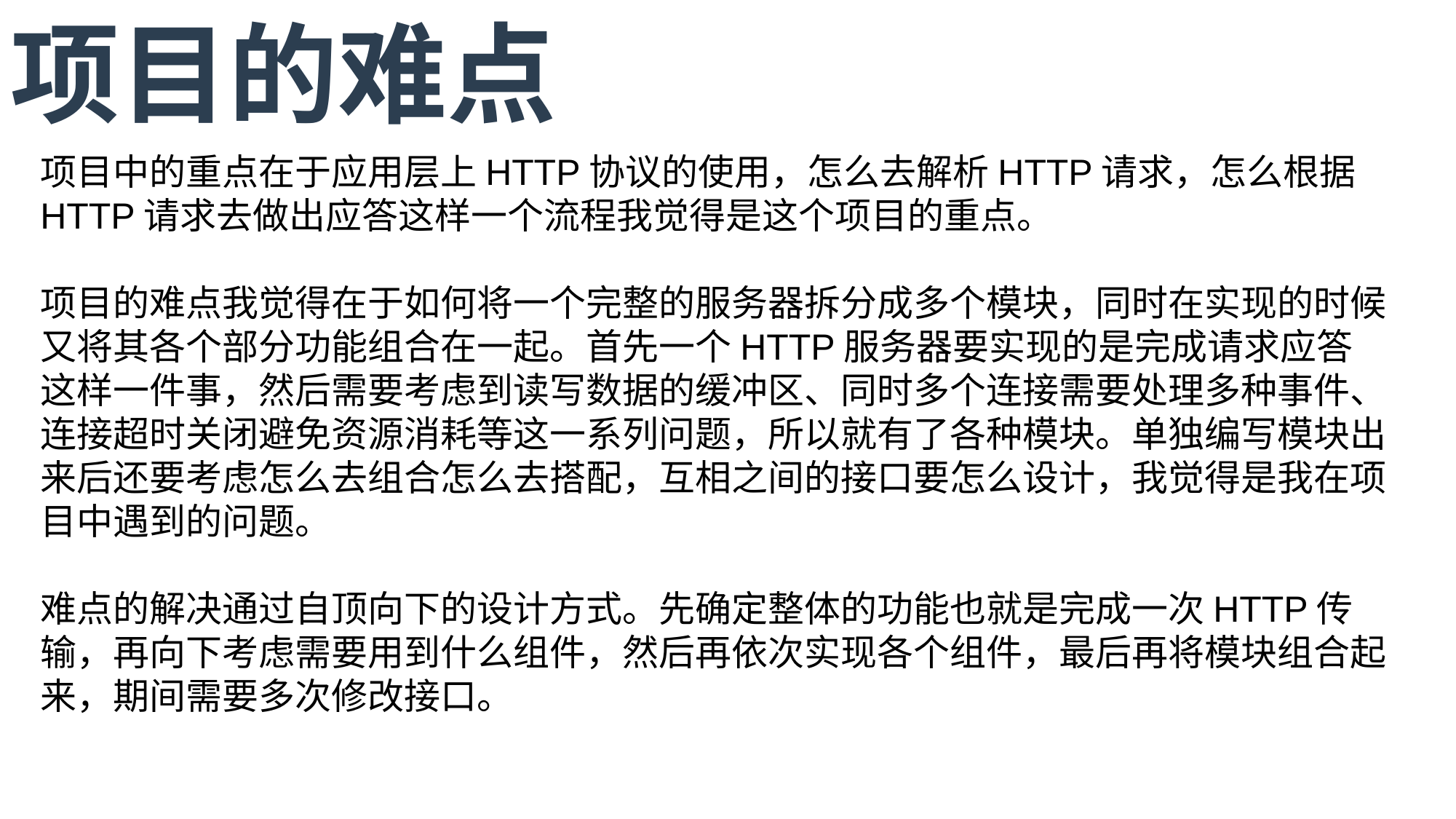

项目的难点
项目中的重点在于应用层上HTTP协议的使用，怎么去解析HTTP请求，怎么根据HTTP请求去做出应答这样一个流程我觉得是这个项目的重点。

项目的难点我觉得在于如何将一个完整的服务器拆分成多个模块，同时在实现的时候又将其各个部分功能组合在一起。首先一个HTTP服务器要实现的是完成请求应答这样一件事，然后需要考虑到读写数据的缓冲区、同时多个连接需要处理多种事件、连接超时关闭避免资源消耗等这一系列问题，所以就有了各种模块。单独编写模块出来后还要考虑怎么去组合怎么去搭配，互相之间的接口要怎么设计，我觉得是我在项目中遇到的问题。

难点的解决通过自顶向下的设计方式。先确定整体的功能也就是完成一次HTTP传输，再向下考虑需要用到什么组件，然后再依次实现各个组件，最后再将模块组合起来，期间需要多次修改接口。